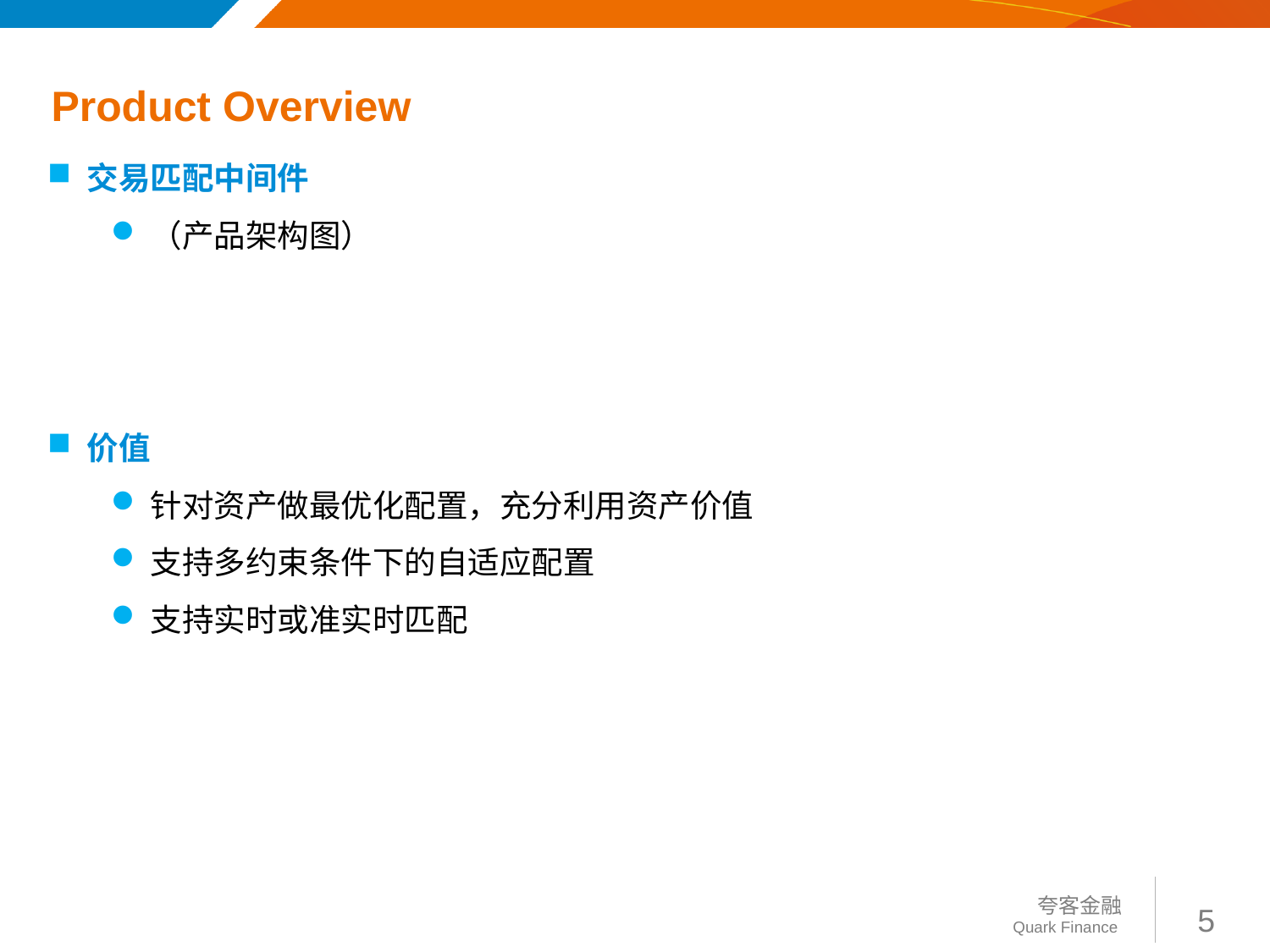

Product Overview
交易匹配中间件
（产品架构图）

价值
针对资产做最优化配置，充分利用资产价值
支持多约束条件下的自适应配置
支持实时或准实时匹配